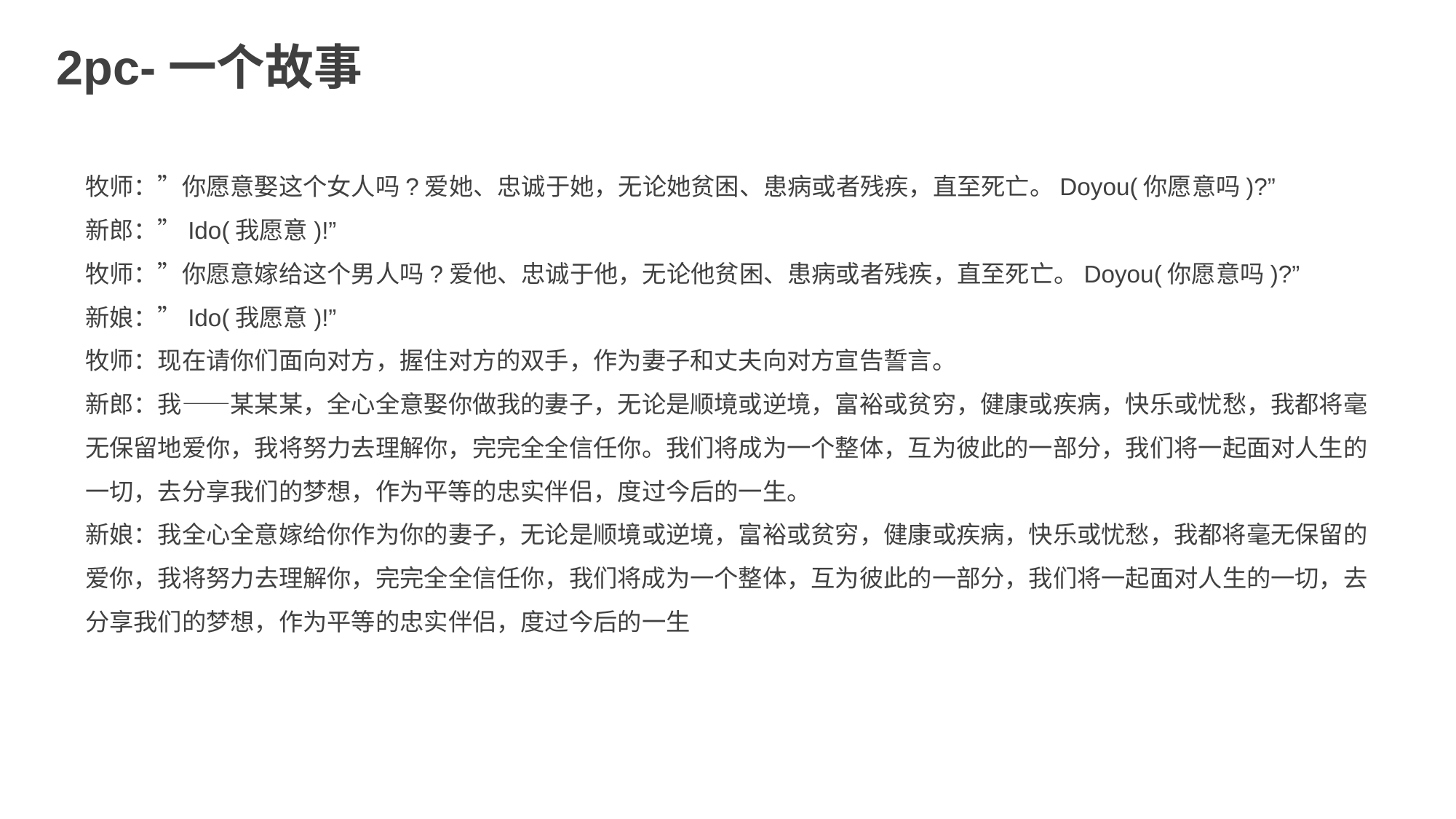

# 2pc-一个故事
牧师：”你愿意娶这个女人吗?爱她、忠诚于她，无论她贫困、患病或者残疾，直至死亡。Doyou(你愿意吗)?”
新郎：”Ido(我愿意)!”
牧师：”你愿意嫁给这个男人吗?爱他、忠诚于他，无论他贫困、患病或者残疾，直至死亡。Doyou(你愿意吗)?”
新娘：”Ido(我愿意)!”
牧师：现在请你们面向对方，握住对方的双手，作为妻子和丈夫向对方宣告誓言。
新郎：我——某某某，全心全意娶你做我的妻子，无论是顺境或逆境，富裕或贫穷，健康或疾病，快乐或忧愁，我都将毫无保留地爱你，我将努力去理解你，完完全全信任你。我们将成为一个整体，互为彼此的一部分，我们将一起面对人生的一切，去分享我们的梦想，作为平等的忠实伴侣，度过今后的一生。
新娘：我全心全意嫁给你作为你的妻子，无论是顺境或逆境，富裕或贫穷，健康或疾病，快乐或忧愁，我都将毫无保留的爱你，我将努力去理解你，完完全全信任你，我们将成为一个整体，互为彼此的一部分，我们将一起面对人生的一切，去分享我们的梦想，作为平等的忠实伴侣，度过今后的一生